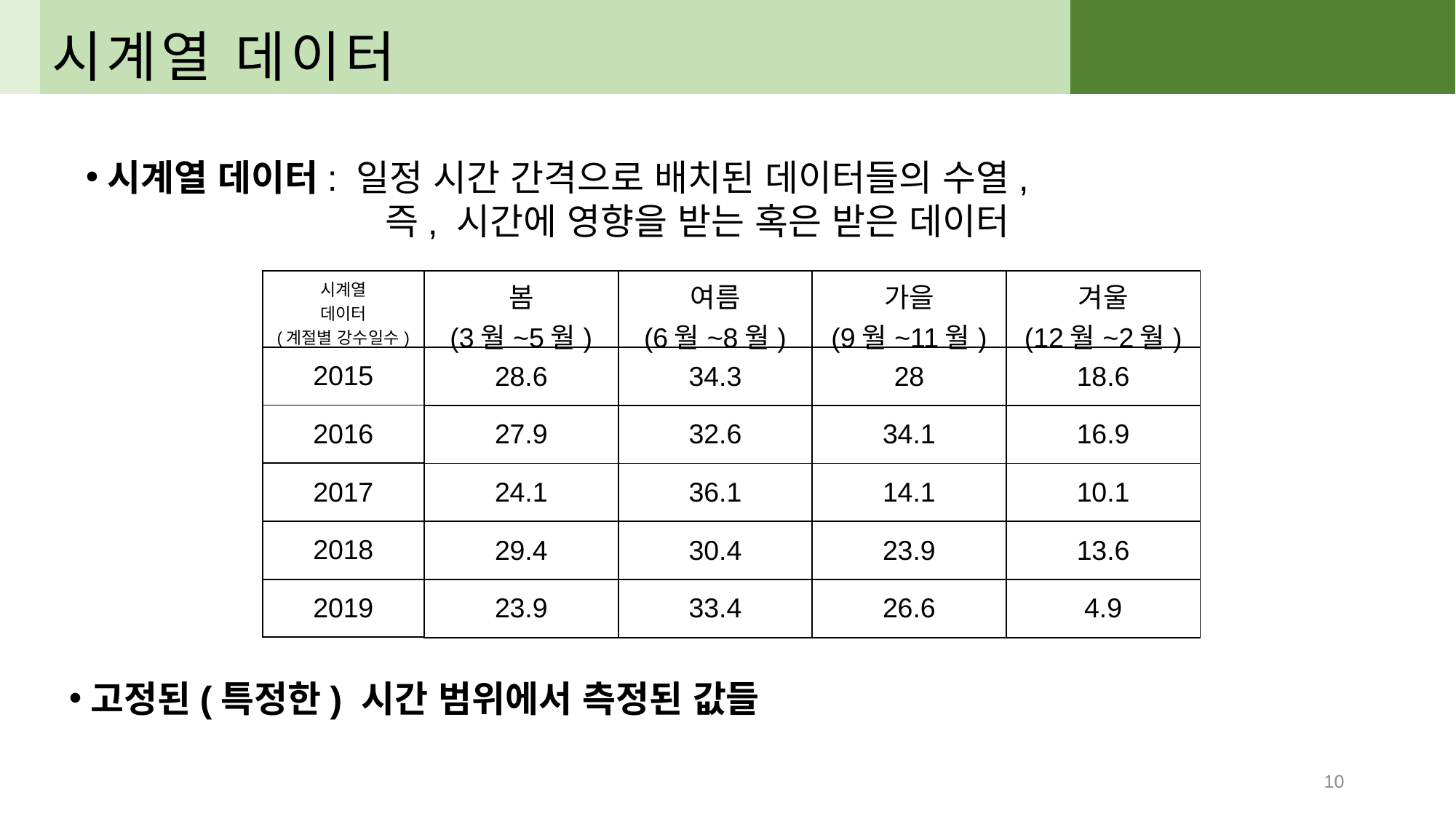

시계열 데이터

시계열 데이터: 일정 시간 간격으로 배치된 데이터들의 수열,
		     즉, 시간에 영향을 받는 혹은 받은 데이터
| 봄 (3월~5월) | 여름 (6월~8월) | 가을 (9월~11월) | 겨울 (12월~2월) |
| --- | --- | --- | --- |
| 시계열 데이터 (계절별 강수일수) |
| --- |
| 2015 |
| --- |
| 2016 |
| 2017 |
| 2018 |
| 2019 |
| 28.6 | 34.3 | 28 | 18.6 |
| --- | --- | --- | --- |
| 27.9 | 32.6 | 34.1 | 16.9 |
| 24.1 | 36.1 | 14.1 | 10.1 |
| 29.4 | 30.4 | 23.9 | 13.6 |
| 23.9 | 33.4 | 26.6 | 4.9 |
고정된(특정한) 시간 범위에서 측정된 값들
10